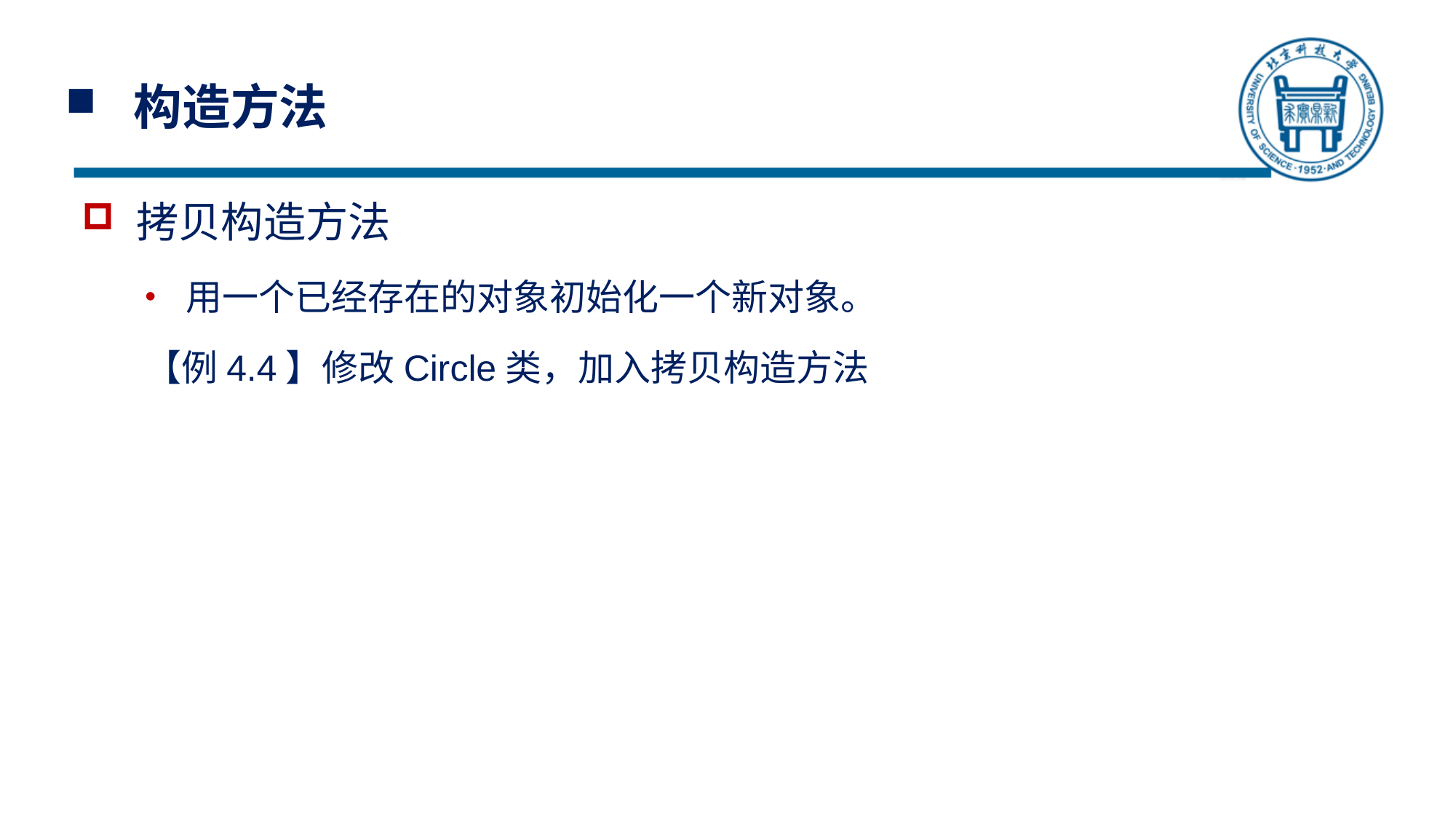

# 构造方法
拷贝构造方法
用一个已经存在的对象初始化一个新对象。
【例4.4】修改Circle类，加入拷贝构造方法